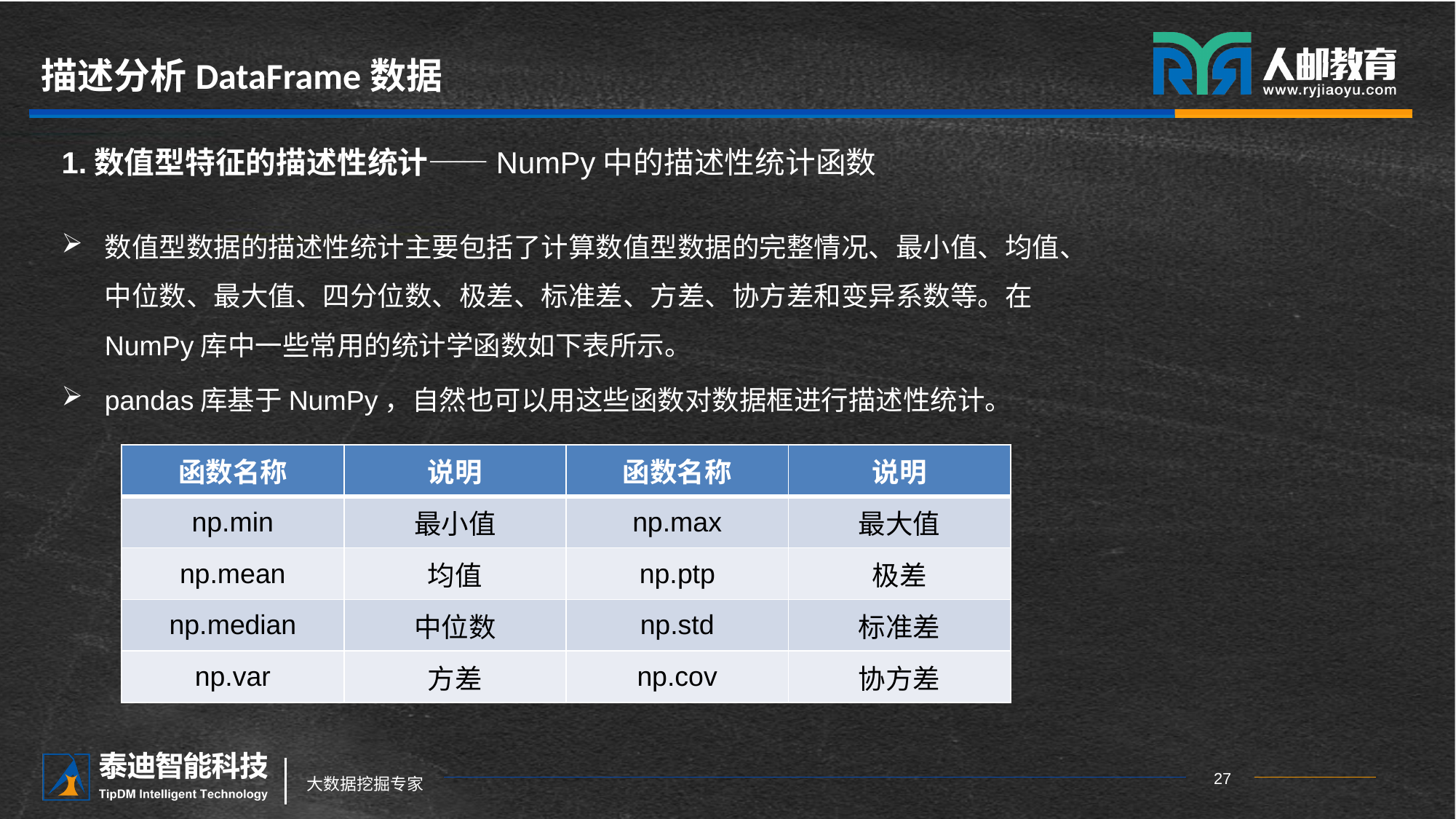

# 描述分析DataFrame数据
1.数值型特征的描述性统计——NumPy中的描述性统计函数
数值型数据的描述性统计主要包括了计算数值型数据的完整情况、最小值、均值、中位数、最大值、四分位数、极差、标准差、方差、协方差和变异系数等。在NumPy库中一些常用的统计学函数如下表所示。
pandas库基于NumPy，自然也可以用这些函数对数据框进行描述性统计。
| 函数名称 | 说明 | 函数名称 | 说明 |
| --- | --- | --- | --- |
| np.min | 最小值 | np.max | 最大值 |
| np.mean | 均值 | np.ptp | 极差 |
| np.median | 中位数 | np.std | 标准差 |
| np.var | 方差 | np.cov | 协方差 |